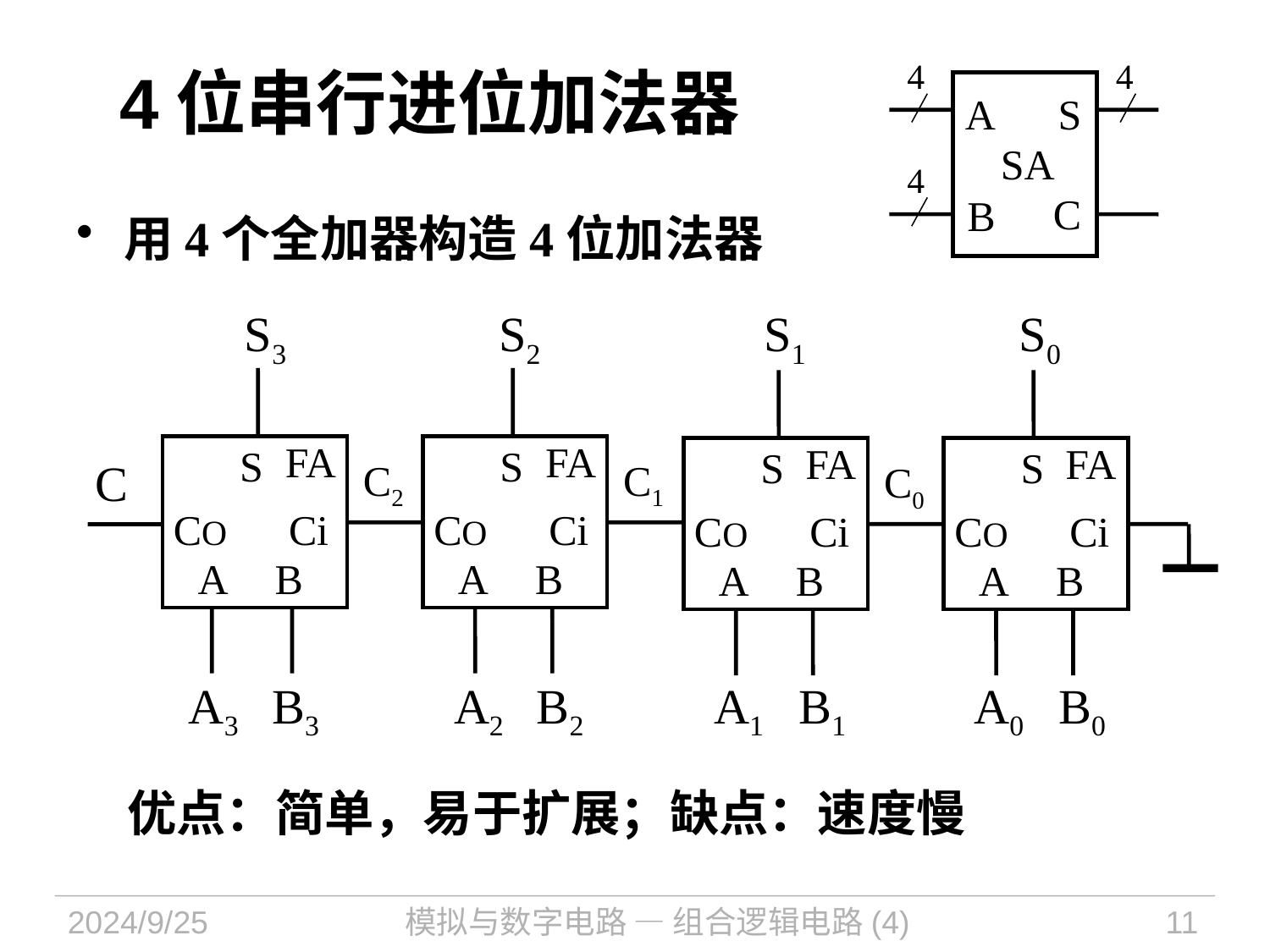

# 4位串行进位加法器
4
4

A
S

SA
4
C
B

用4个全加器构造4位加法器
S3
S2
S1
S0

S
S
FA
FA
S
S

FA
FA

C
C2
C1
C0
CO
Ci
CO
Ci
CO
CO
Ci
Ci

A
B
A
B
A
B
A
B

A3
B3
A2
B2
A1
B1
A0
B0
优点：简单，易于扩展；缺点：速度慢
2024/9/25
模拟与数字电路 — 组合逻辑电路(4)
11